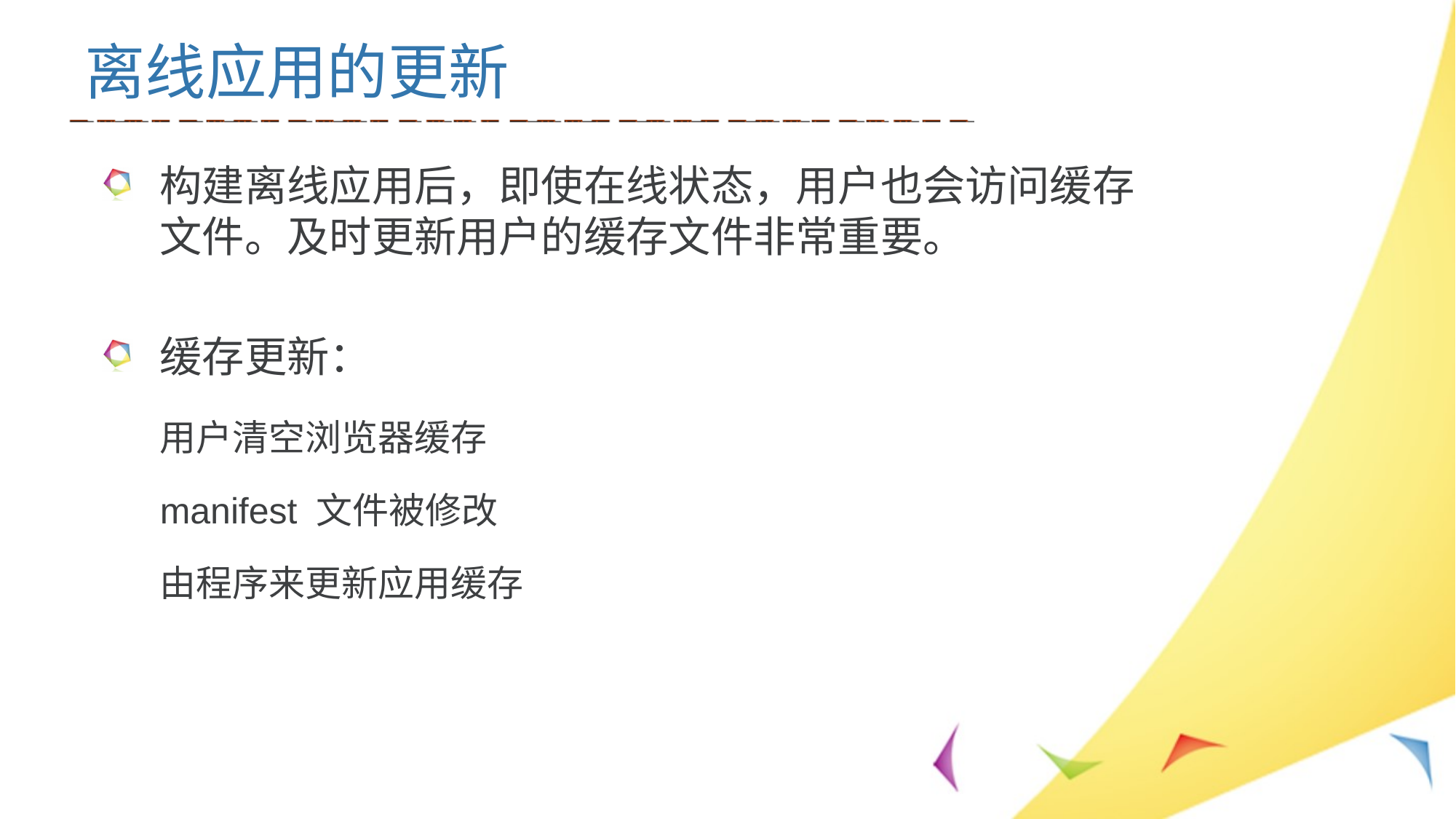

离线应用的更新
构建离线应用后，即使在线状态，用户也会访问缓存文件。及时更新用户的缓存文件非常重要。

缓存更新：
用户清空浏览器缓存
manifest 文件被修改
由程序来更新应用缓存